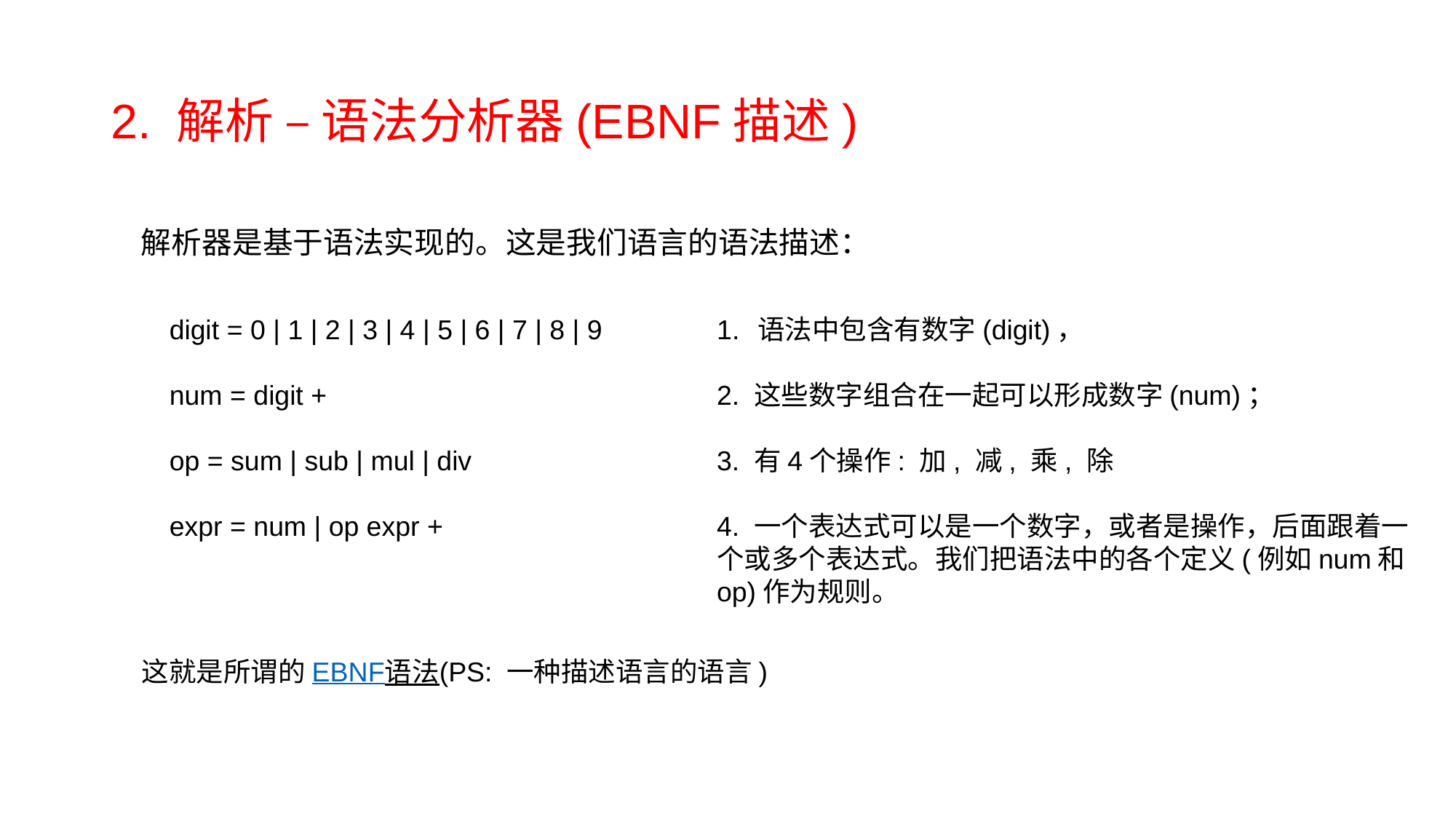

# 2. 解析 – 语法分析器(EBNF描述)
解析器是基于语法实现的。这是我们语言的语法描述：
digit = 0 | 1 | 2 | 3 | 4 | 5 | 6 | 7 | 8 | 9

num = digit +

op = sum | sub | mul | div

expr = num | op expr +
语法中包含有数字(digit)，

2. 这些数字组合在一起可以形成数字(num)；

3. 有4个操作: 加, 减, 乘, 除

4. 一个表达式可以是一个数字，或者是操作，后面跟着一个或多个表达式。我们把语法中的各个定义(例如num和op)作为规则。
这就是所谓的EBNF语法(PS: 一种描述语言的语言)